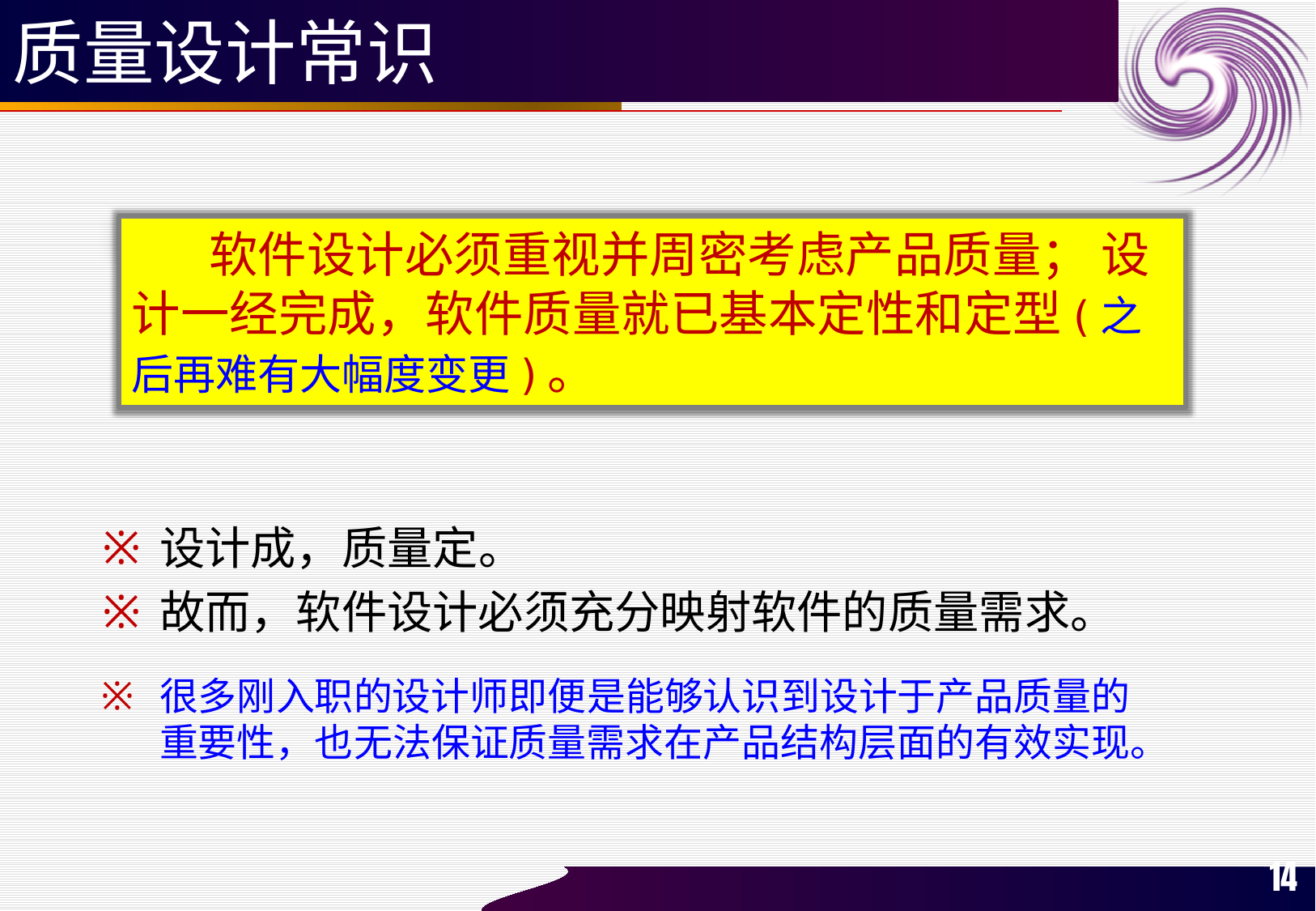

# 质量设计常识
      软件设计必须重视并周密考虑产品质量； 设计一经完成，软件质量就已基本定性和定型(之后再难有大幅度变更)。
设计成，质量定。
故而，软件设计必须充分映射软件的质量需求。

很多刚入职的设计师即便是能够认识到设计于产品质量的
重要性，也无法保证质量需求在产品结构层面的有效实现。
14